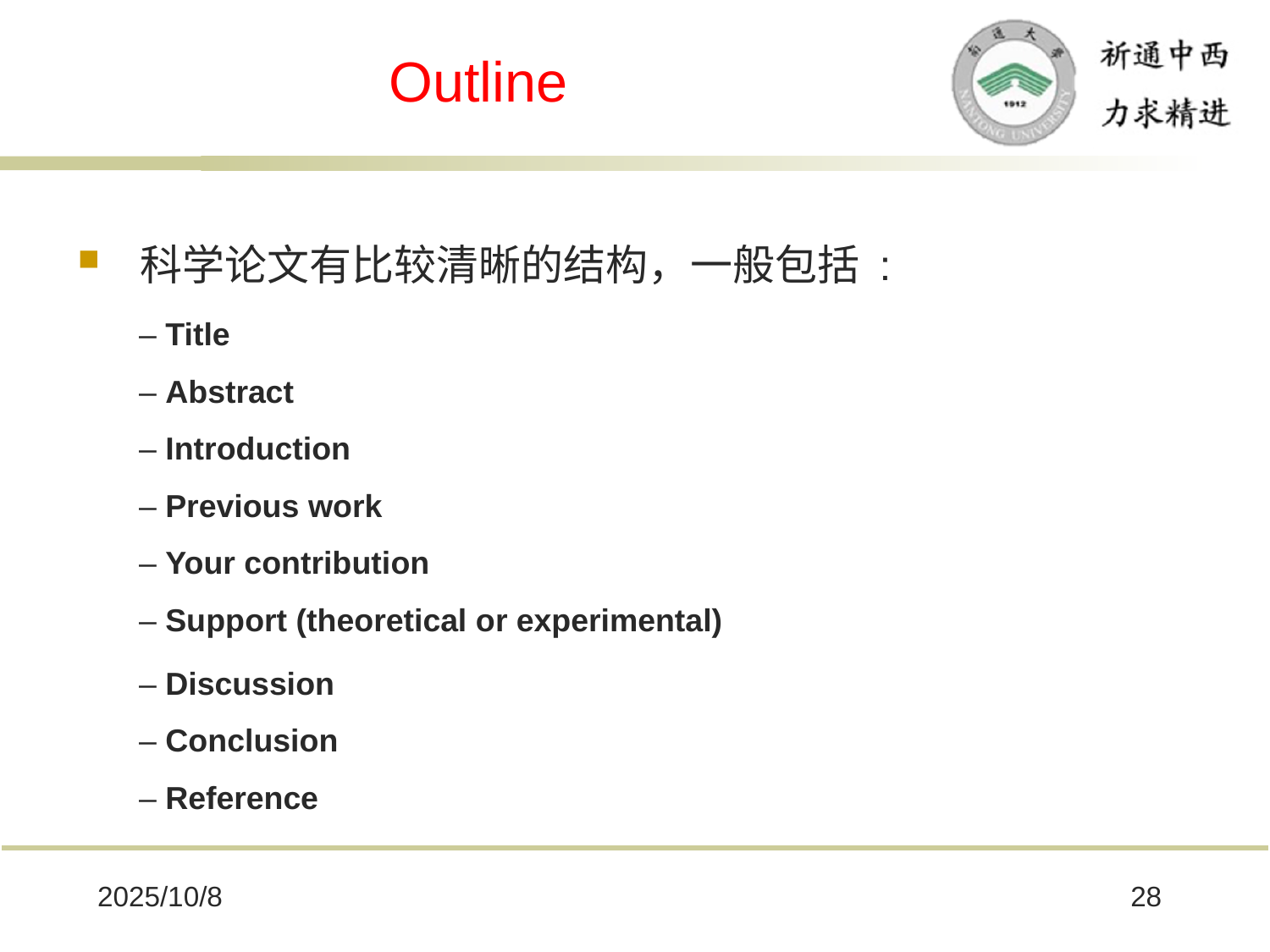

# Outline
科学论文有比较清晰的结构，一般包括 :
– Title
– Abstract
– Introduction
– Previous work
– Your contribution
– Support (theoretical or experimental)
– Discussion
– Conclusion
– Reference

2025/10/8
28